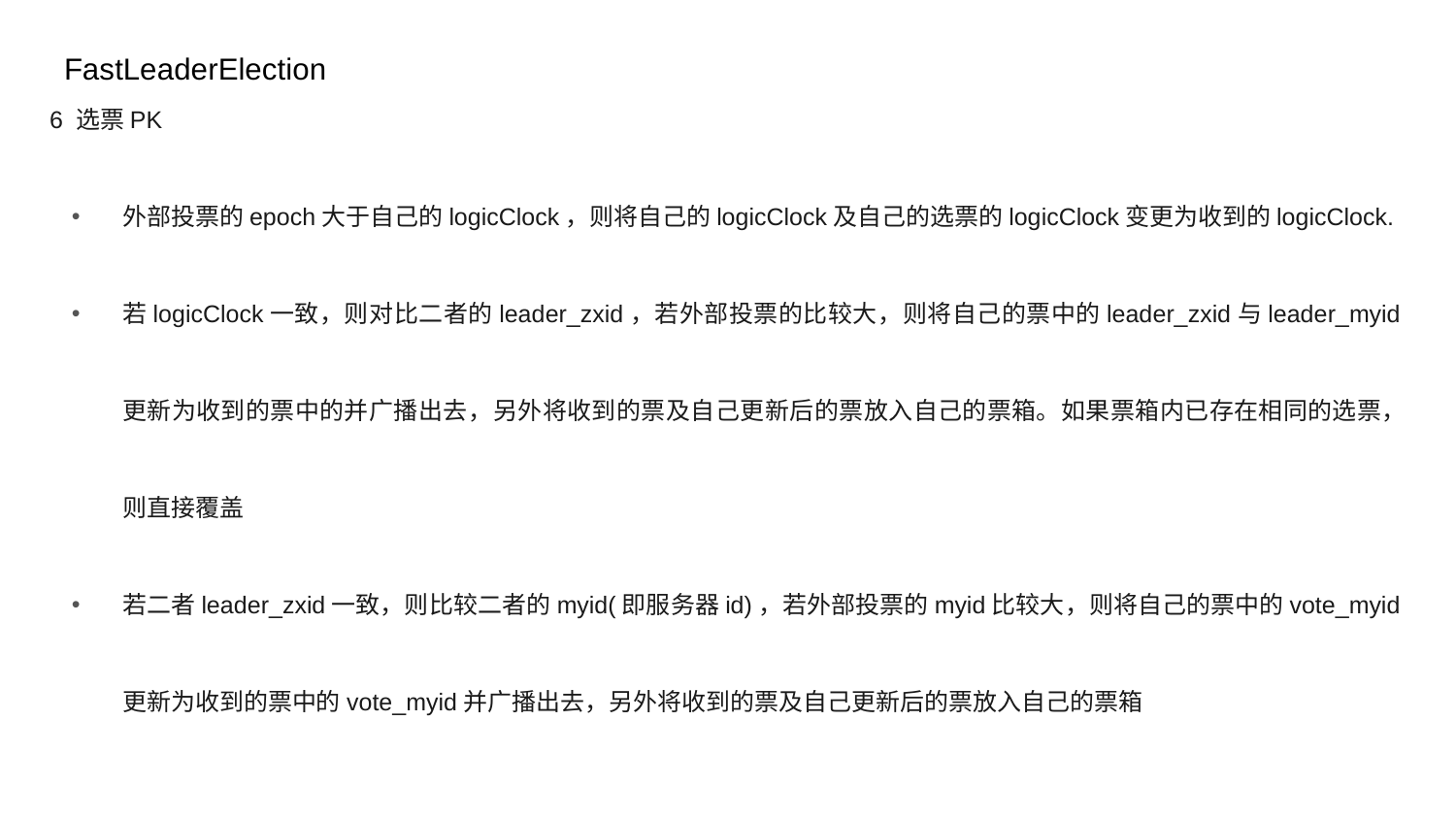

# FastLeaderElection
6 选票PK
外部投票的epoch大于自己的logicClock，则将自己的logicClock及自己的选票的logicClock变更为收到的logicClock.
若logicClock一致，则对比二者的leader_zxid，若外部投票的比较大，则将自己的票中的leader_zxid与leader_myid更新为收到的票中的并广播出去，另外将收到的票及自己更新后的票放入自己的票箱。如果票箱内已存在相同的选票，则直接覆盖
若二者leader_zxid一致，则比较二者的myid(即服务器id)，若外部投票的myid比较大，则将自己的票中的vote_myid更新为收到的票中的vote_myid并广播出去，另外将收到的票及自己更新后的票放入自己的票箱